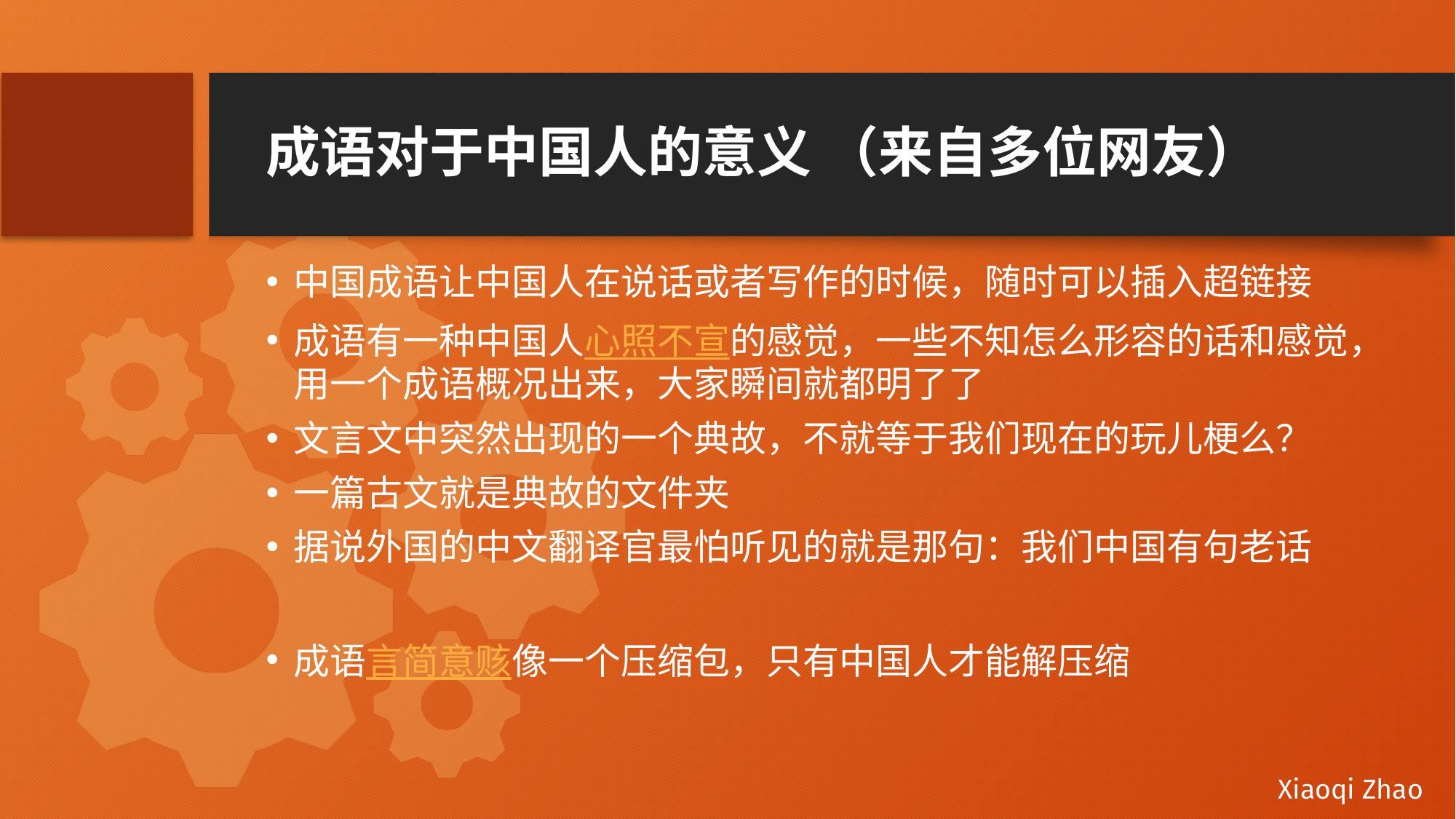

# 成语对于中国人的意义 （来自多位网友）
中国成语让中国人在说话或者写作的时候，随时可以插入超链接
成语有一种中国人心照不宣的感觉，一些不知怎么形容的话和感觉，用一个成语概况出来，大家瞬间就都明了了
文言文中突然出现的一个典故，不就等于我们现在的玩儿梗么？
一篇古文就是典故的文件夹
据说外国的中文翻译官最怕听见的就是那句：我们中国有句老话

成语言简意赅像一个压缩包，只有中国人才能解压缩
Xiaoqi Zhao